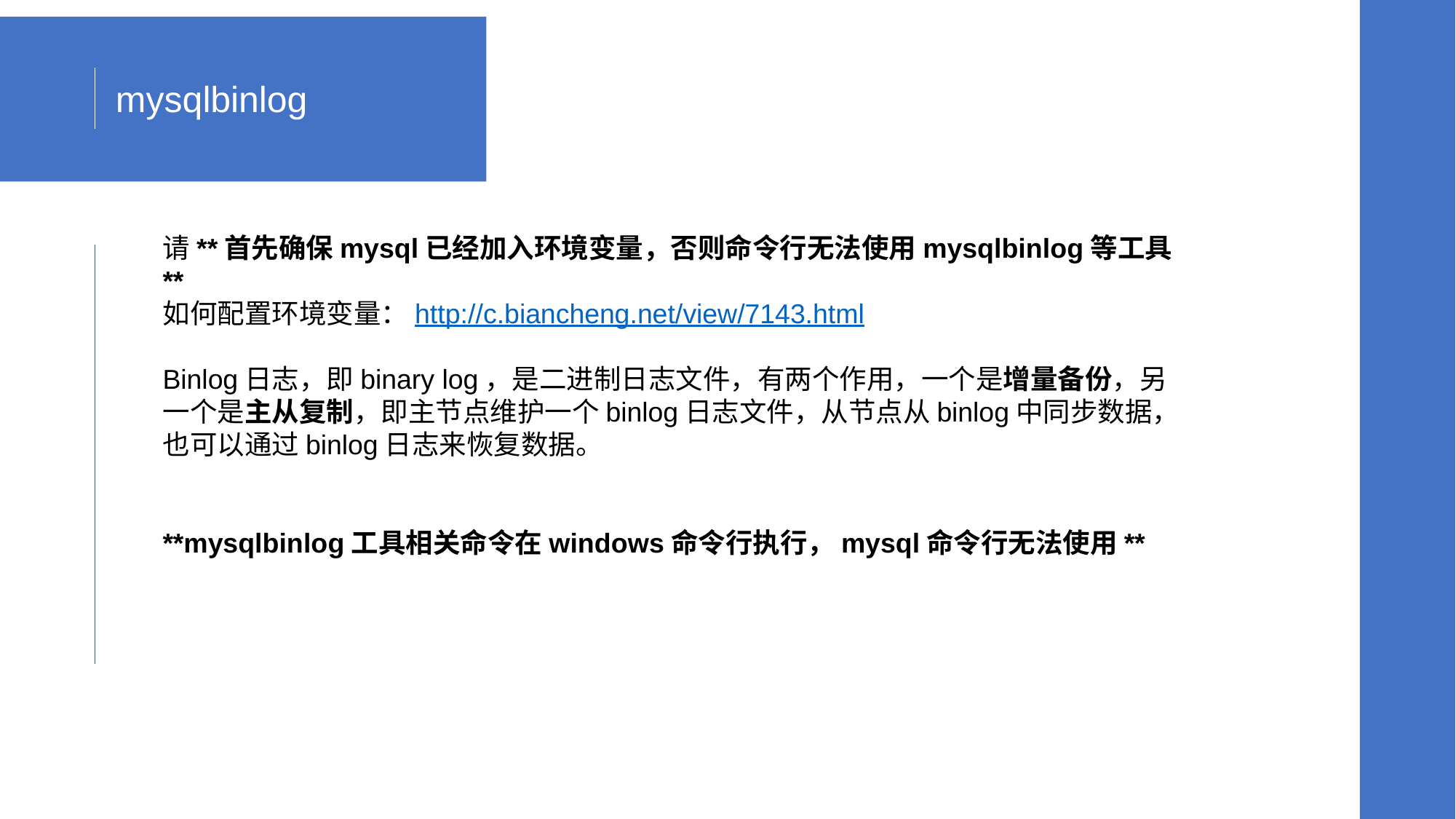

mysqlbinlog
请**首先确保mysql已经加入环境变量，否则命令行无法使用mysqlbinlog等工具**
如何配置环境变量：http://c.biancheng.net/view/7143.html

Binlog日志，即binary log，是二进制日志文件，有两个作用，一个是增量备份，另一个是主从复制，即主节点维护一个binlog日志文件，从节点从binlog中同步数据，也可以通过binlog日志来恢复数据。

og
**mysqlbinlog工具相关命令在windows命令行执行，mysql命令行无法使用**